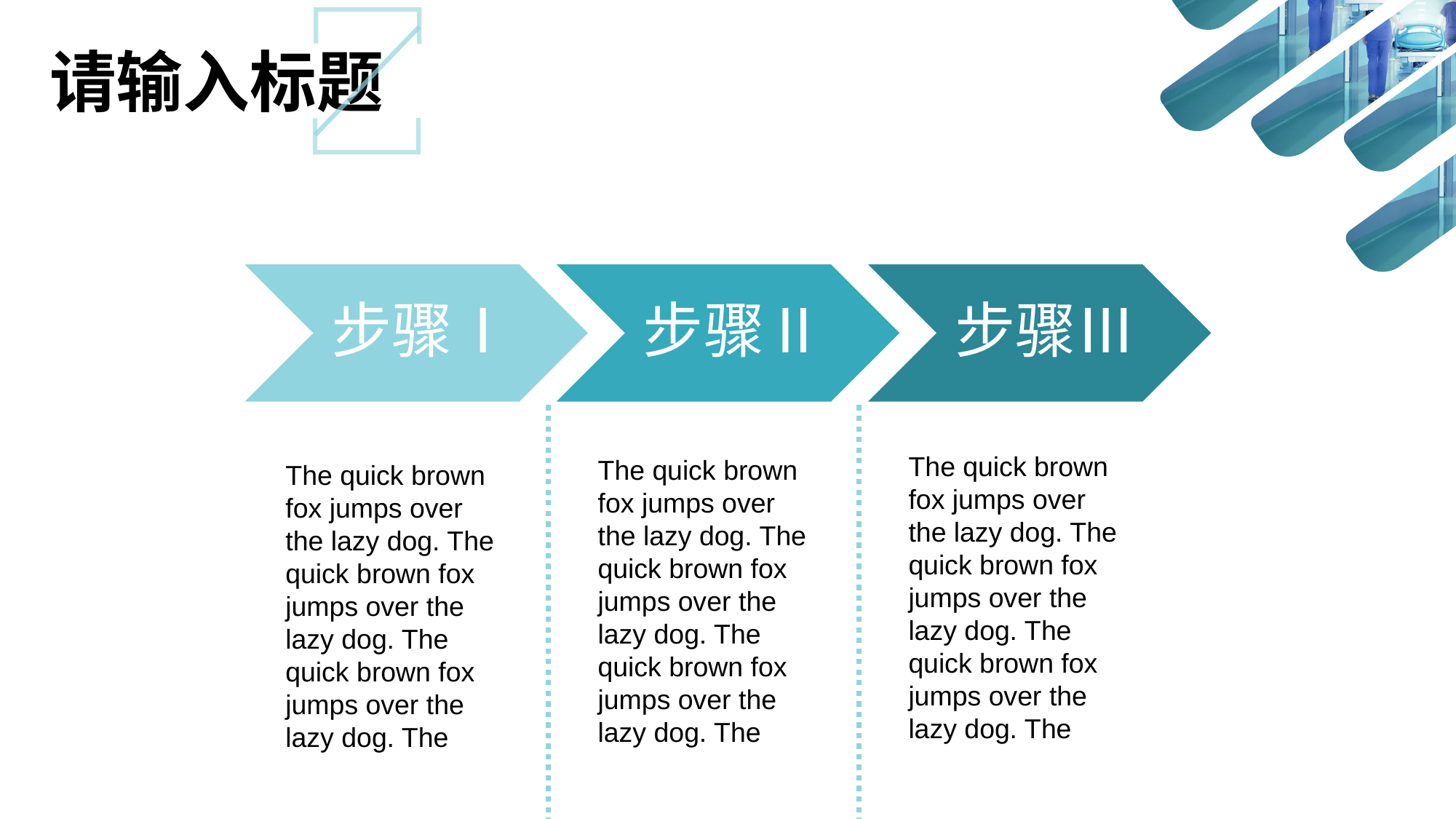

步骤Ⅰ
步骤Ⅱ
步骤Ⅲ
The quick brown fox jumps over the lazy dog. The quick brown fox jumps over the lazy dog. The quick brown fox jumps over the lazy dog. The
The quick brown fox jumps over the lazy dog. The quick brown fox jumps over the lazy dog. The quick brown fox jumps over the lazy dog. The
The quick brown fox jumps over the lazy dog. The quick brown fox jumps over the lazy dog. The quick brown fox jumps over the lazy dog. The

请输入标题